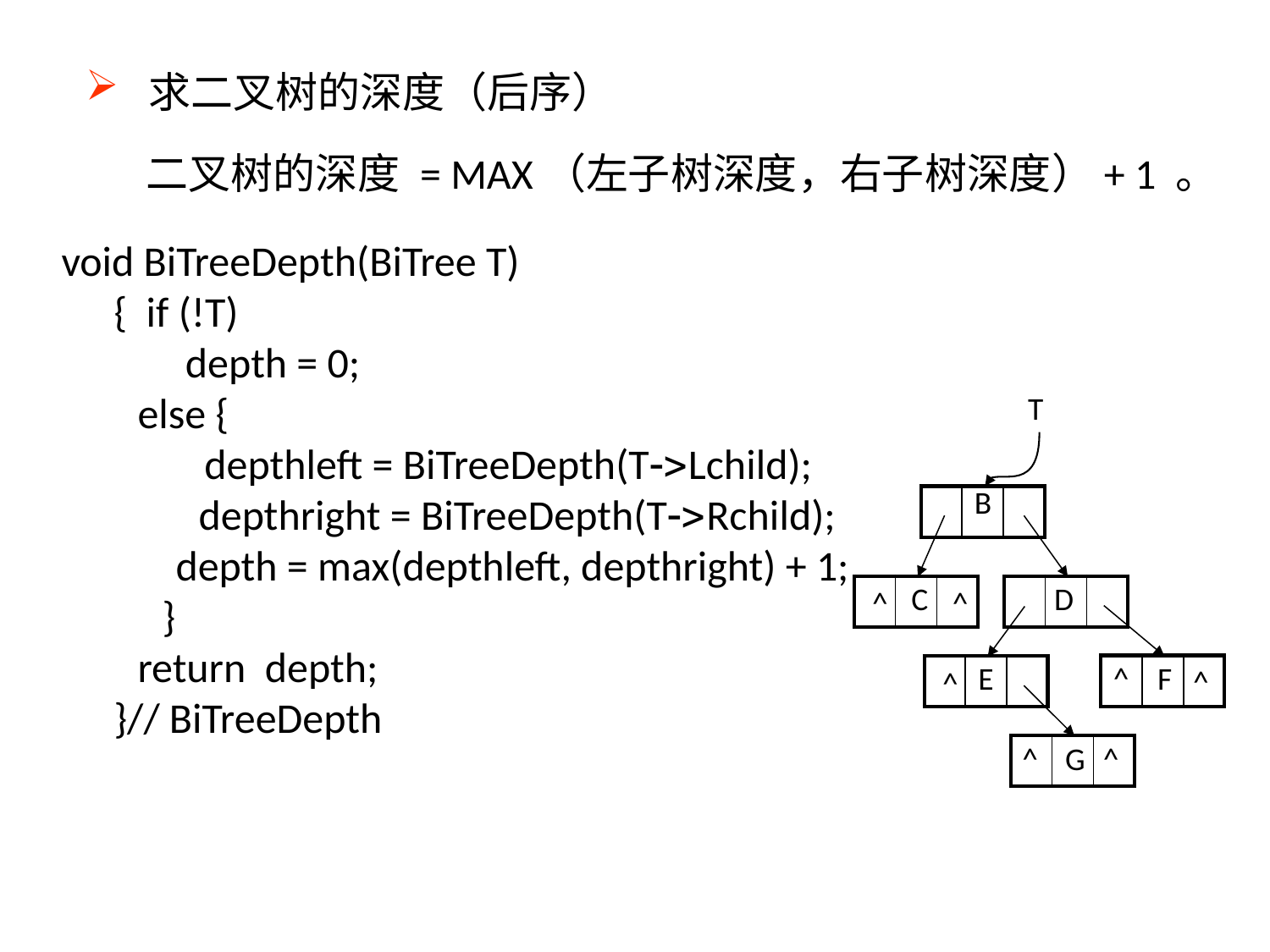

求二叉树的深度（后序）
      二叉树的深度 = MAX（左子树深度，右子树深度）+ 1 。
void BiTreeDepth(BiTree T)
　{  if (!T)
             depth = 0;
        else {
    　　depthleft = BiTreeDepth(T−>Lchild);
　　　depthright = BiTreeDepth(T−>Rchild);
            depth = max(depthleft, depthright) + 1;
    　}
        return  depth;
　}// BiTreeDepth
T
B
|  |  |  |
| --- | --- | --- |

C
D
|  |  |  |
| --- | --- | --- |
|  |  |  |
| --- | --- | --- |
^
^

E
^
F
|  |  |  |
| --- | --- | --- |
|  |  |  |
| --- | --- | --- |
^
^

^
G
^
|  |  |  |
| --- | --- | --- |